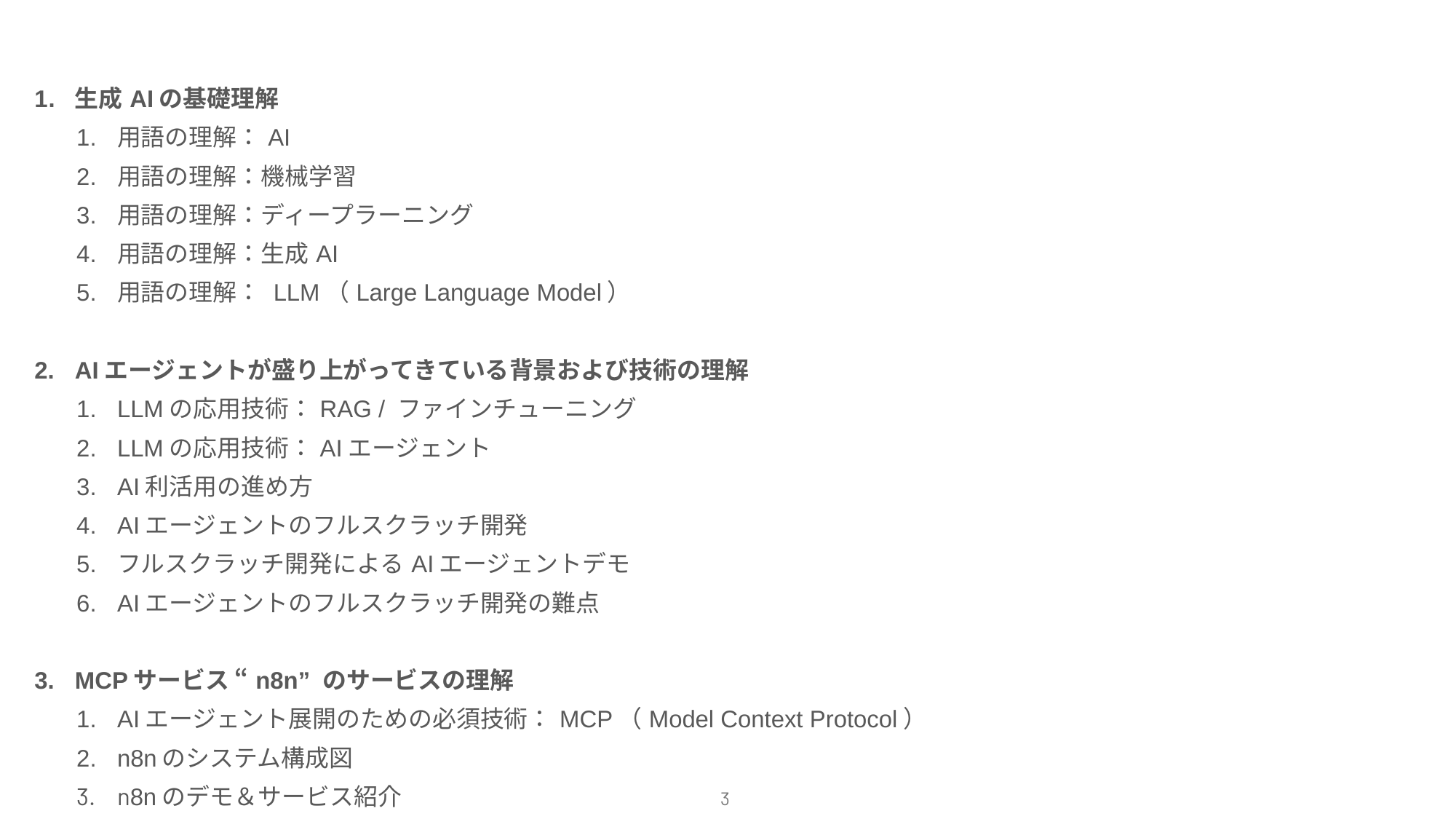

生成AIの基礎理解
用語の理解：AI
用語の理解：機械学習
用語の理解：ディープラーニング
用語の理解：生成AI
用語の理解： LLM（Large Language Model）
AIエージェントが盛り上がってきている背景および技術の理解
LLMの応用技術：RAG / ファインチューニング
LLMの応用技術：AIエージェント
AI利活用の進め方
AIエージェントのフルスクラッチ開発
フルスクラッチ開発によるAIエージェントデモ
AIエージェントのフルスクラッチ開発の難点
MCPサービス “n8n” のサービスの理解
AIエージェント展開のための必須技術：MCP（Model Context Protocol）
n8nのシステム構成図
n8nのデモ＆サービス紹介
3